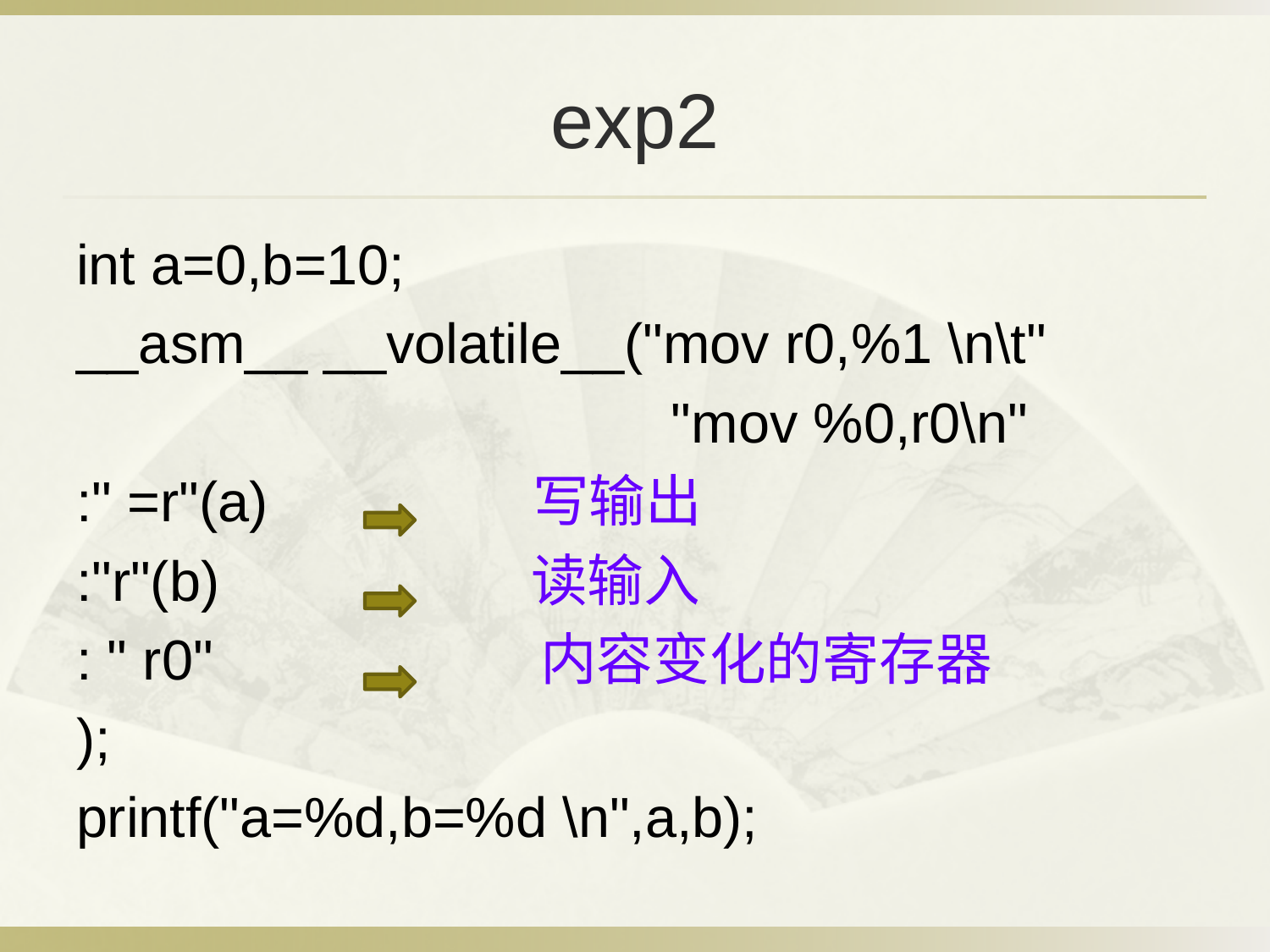

# exp2
int a=0,b=10;
__asm__ __volatile__("mov r0,%1 \n\t"
                                      "mov %0,r0\n"
:" =r"(a)                写输出
:"r"(b)                   读输入
: " r0"                    内容变化的寄存器
);
printf("a=%d,b=%d \n",a,b);